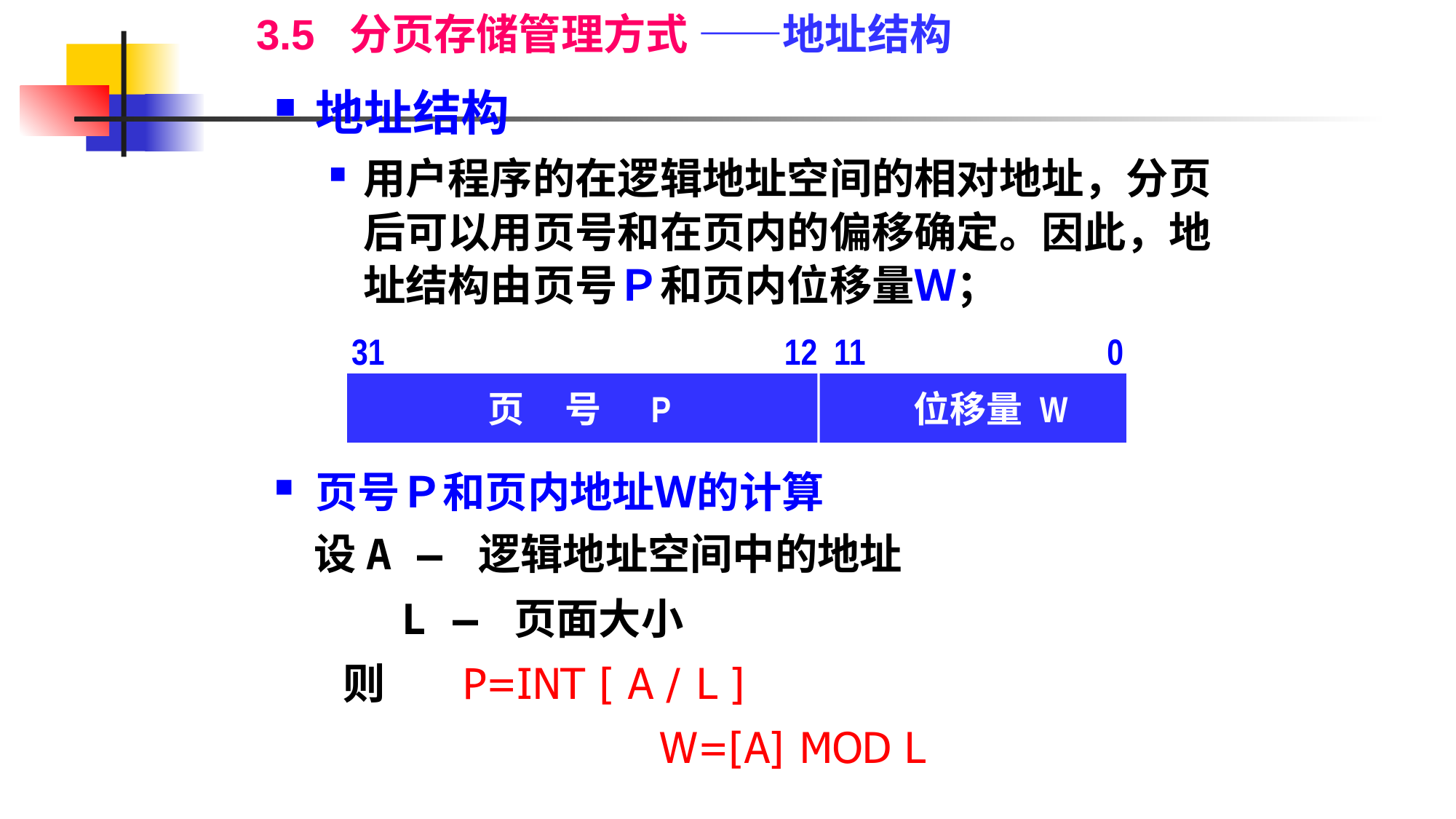

3.5  分页存储管理方式 ——地址结构
地址结构
用户程序的在逻辑地址空间的相对地址，分页后可以用页号和在页内的偏移确定。因此，地址结构由页号Ｐ和页内位移量Ｗ；

页号Ｐ和页内地址Ｗ的计算
   设A — 逻辑地址空间中的地址
     L — 页面大小
      则       P=INT [ A / L ]
                             W=[A] MOD L
12  11
0
               页     号     P                            位移量 W

31                                                12  11                             0